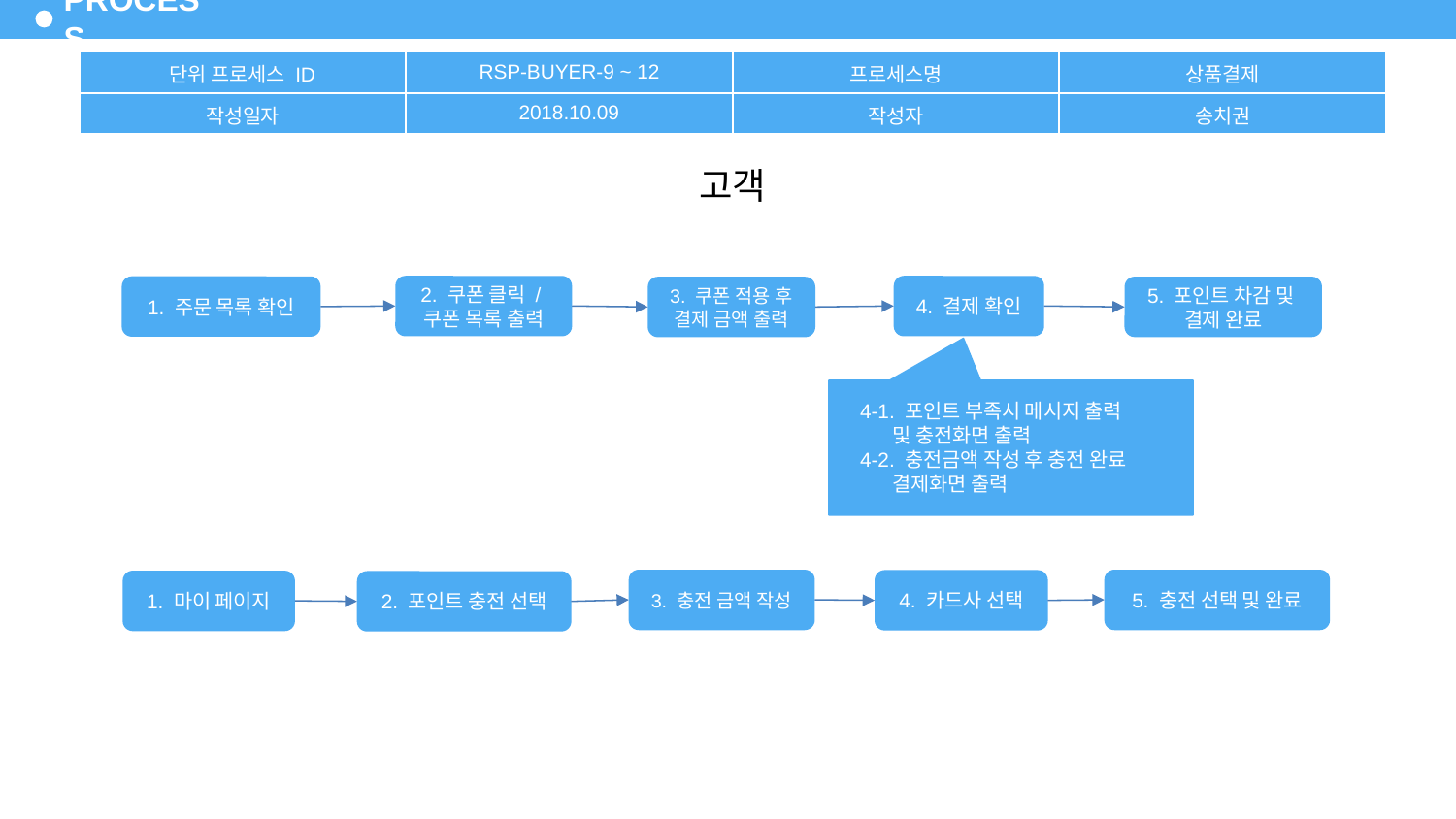

# PROCESS
| 단위 프로세스 ID | RSP-BUYER-9 ~ 12 | 프로세스명 | 상품결제 |
| --- | --- | --- | --- |
| 작성일자 | 2018.10.09 | 작성자 | 송치권 |
고객
2. 쿠폰 클릭 /
쿠폰 목록 출력
4. 결제 확인
1. 주문 목록 확인
5. 포인트 차감 및
결제 완료
3. 쿠폰 적용 후
결제 금액 출력

4-1. 포인트 부족시 메시지 출력
      및 충전화면 출력
4-2. 충전금액 작성 후 충전 완료
      결제화면 출력
3. 충전 금액 작성
5. 충전 선택 및 완료
4. 카드사 선택
1. 마이 페이지
2. 포인트 충전 선택